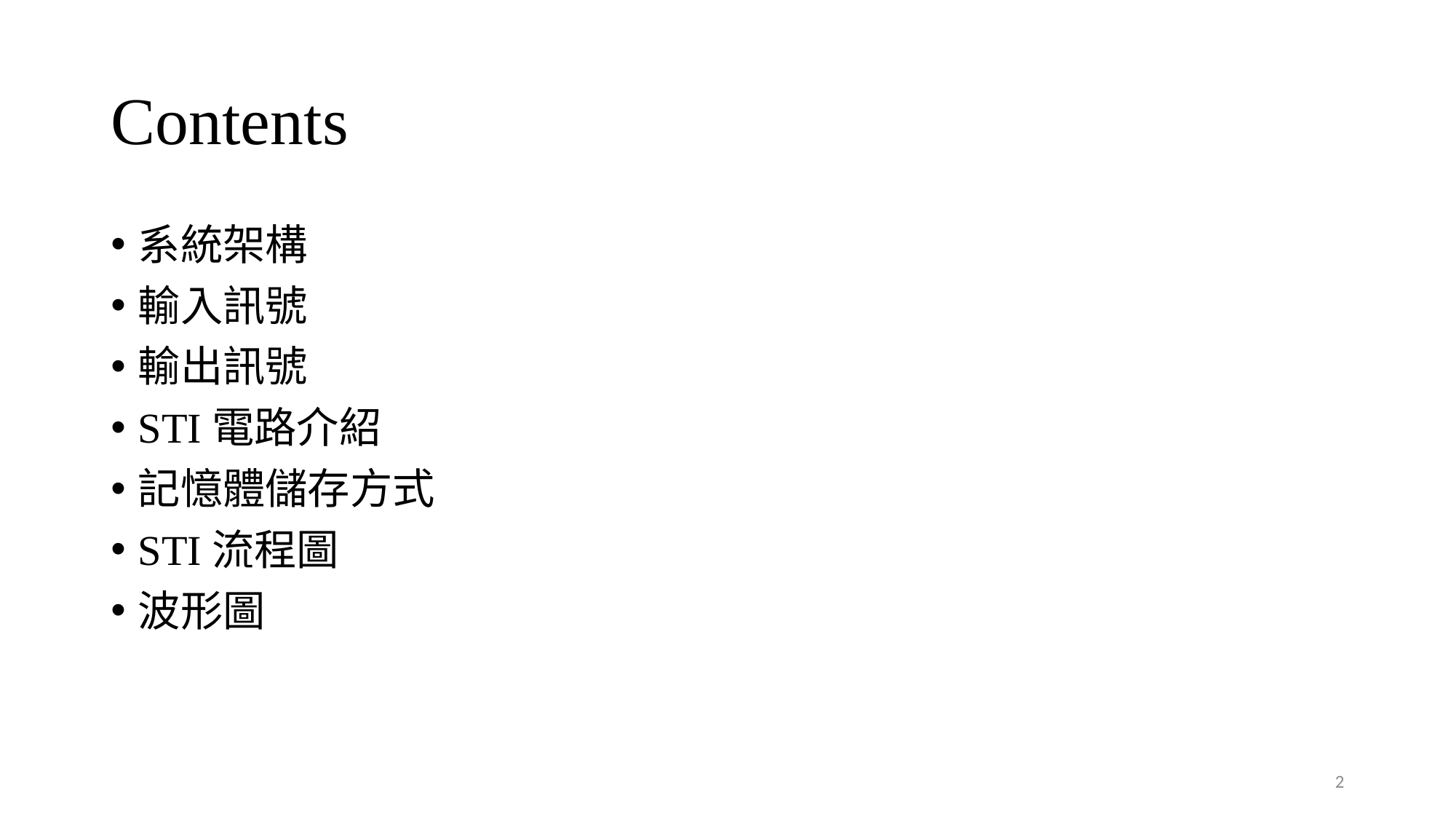

# Contents
系統架構
輸入訊號
輸出訊號
STI電路介紹
記憶體儲存方式
STI流程圖
波形圖

2